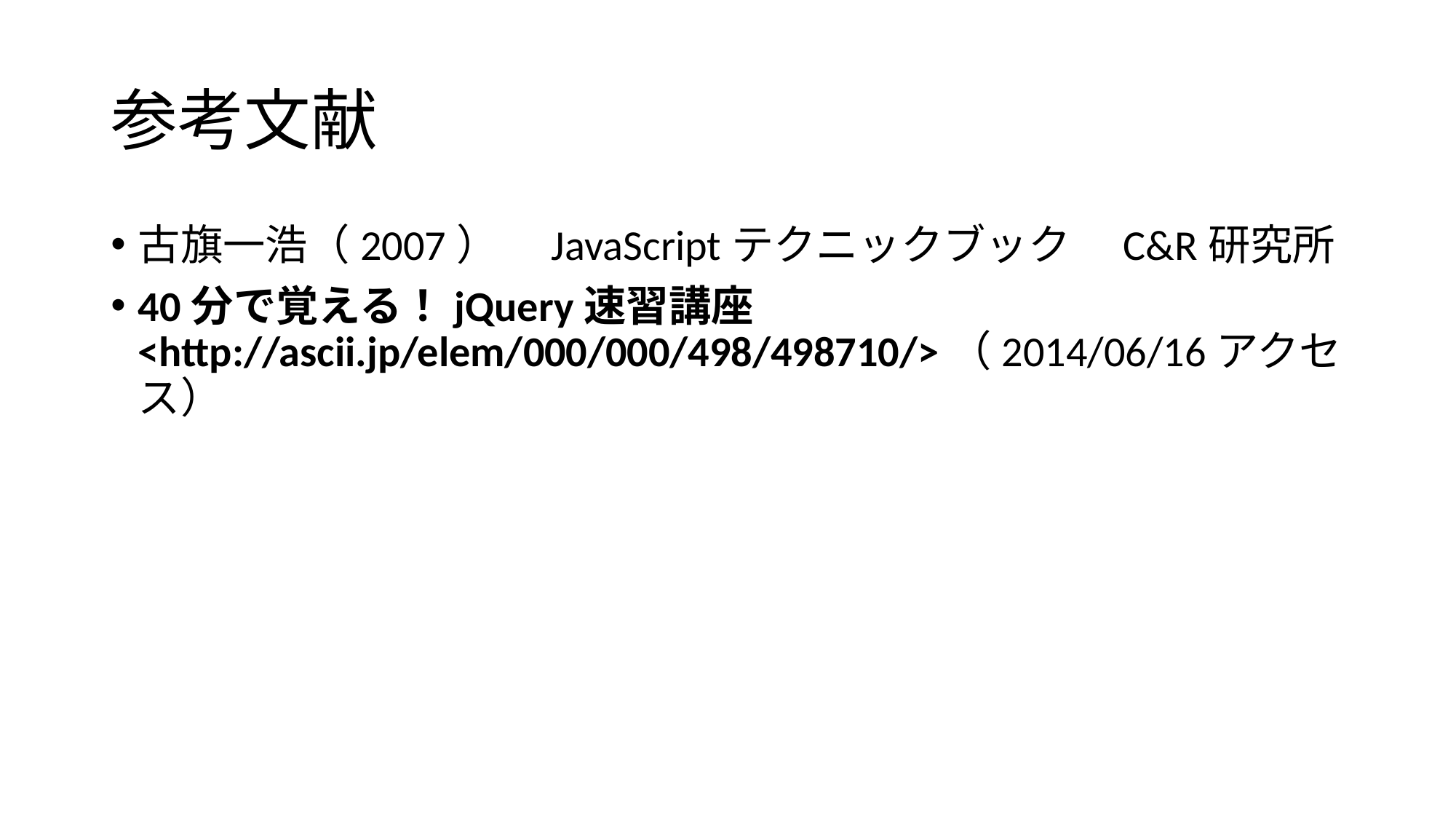

# 参考文献
古旗一浩（2007）　JavaScriptテクニックブック　C&R研究所
40分で覚える！jQuery速習講座 <http://ascii.jp/elem/000/000/498/498710/>（2014/06/16アクセス）